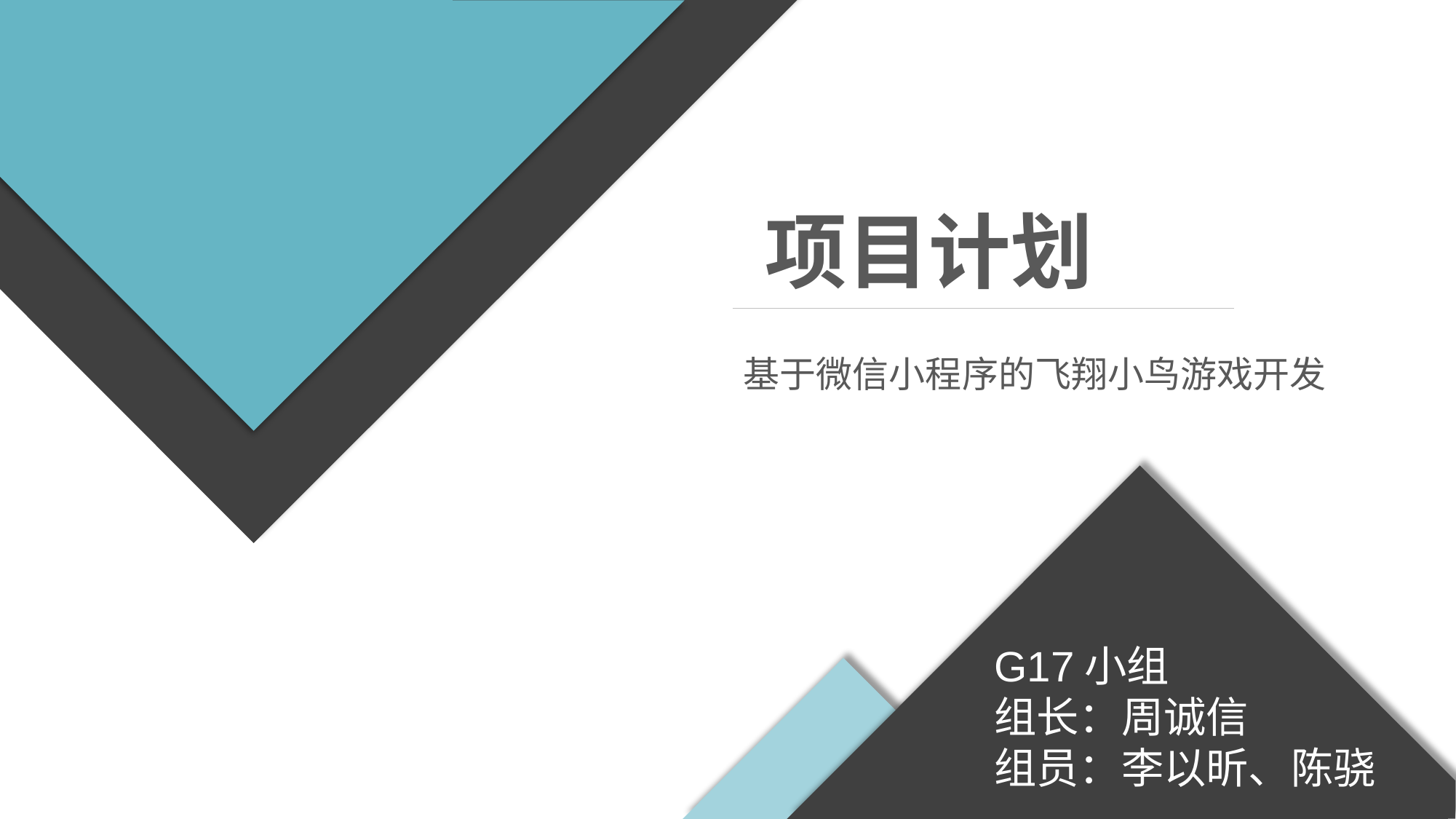

项目计划
基于微信小程序的飞翔小鸟游戏开发
G17小组
组长：周诚信
组员：李以昕、陈骁